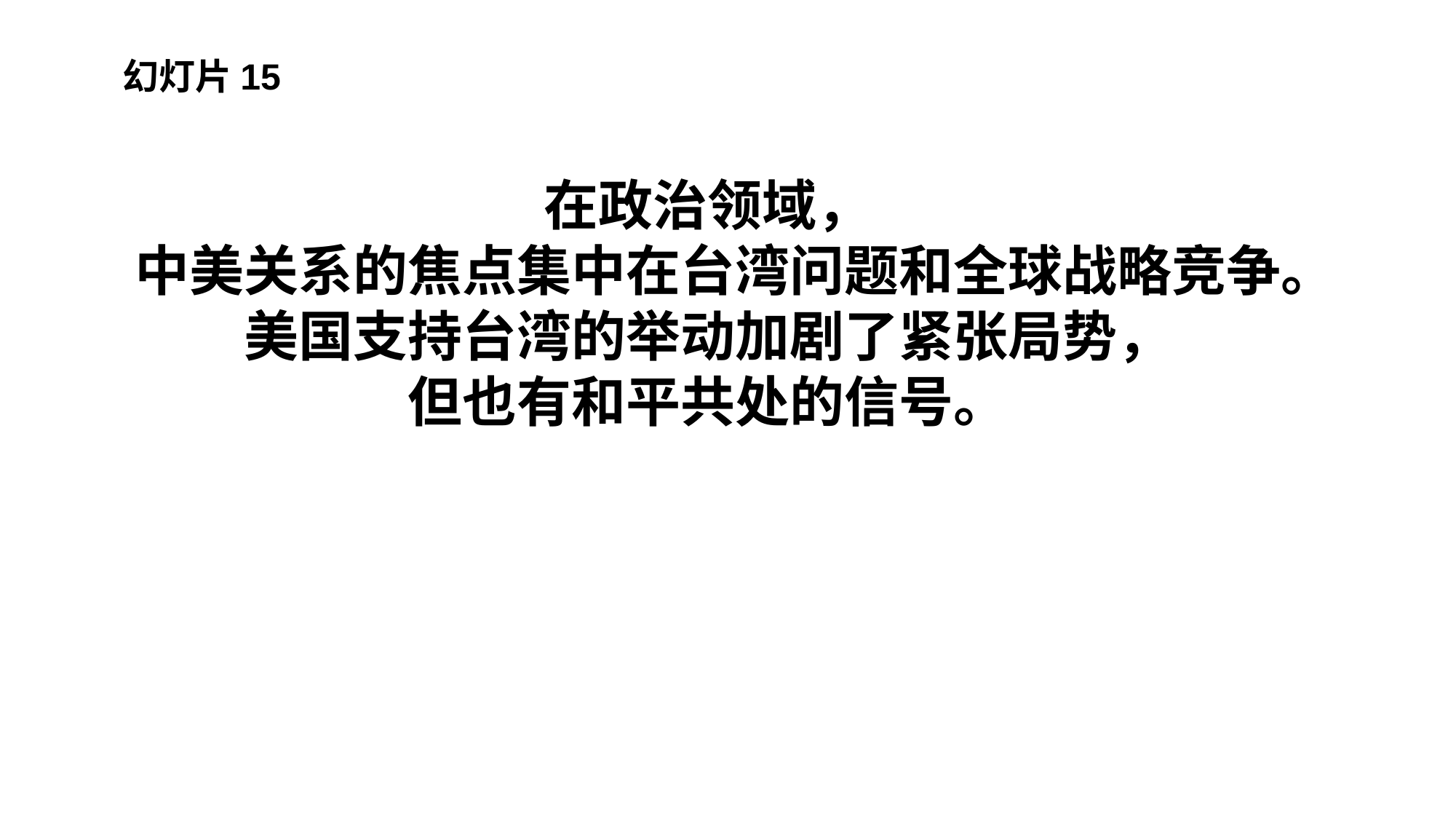

幻灯片15
在政治领域，
中美关系的焦点集中在台湾问题和全球战略竞争。美国支持台湾的举动加剧了紧张局势，
但也有和平共处的信号。